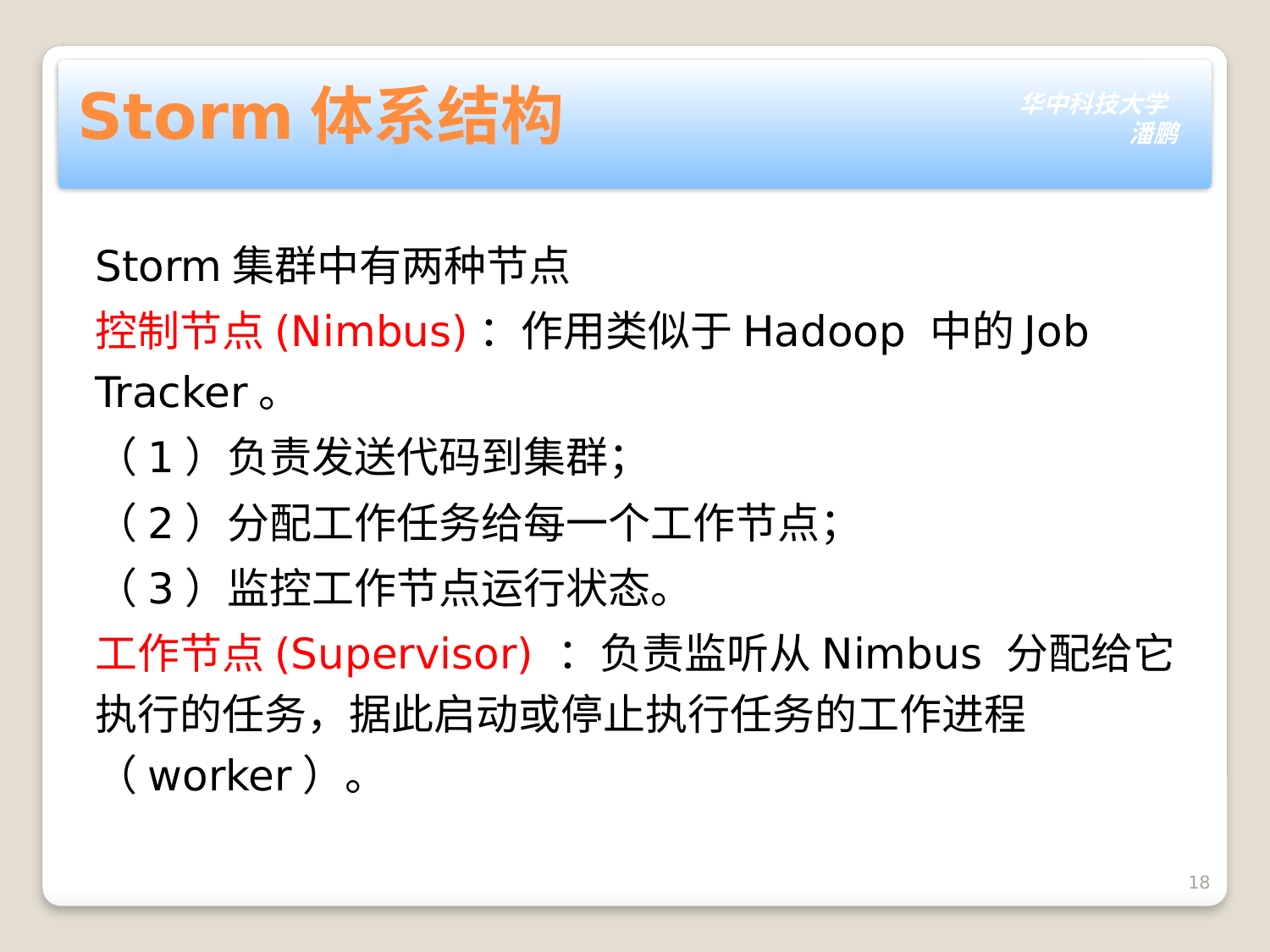

# Storm体系结构
Storm集群中有两种节点
控制节点(Nimbus)：作用类似于Hadoop 中的Job Tracker。
（1）负责发送代码到集群；
（2）分配工作任务给每一个工作节点；
（3）监控工作节点运行状态。
工作节点(Supervisor) ：负责监听从Nimbus 分配给它执行的任务，据此启动或停止执行任务的工作进程（worker）。
18